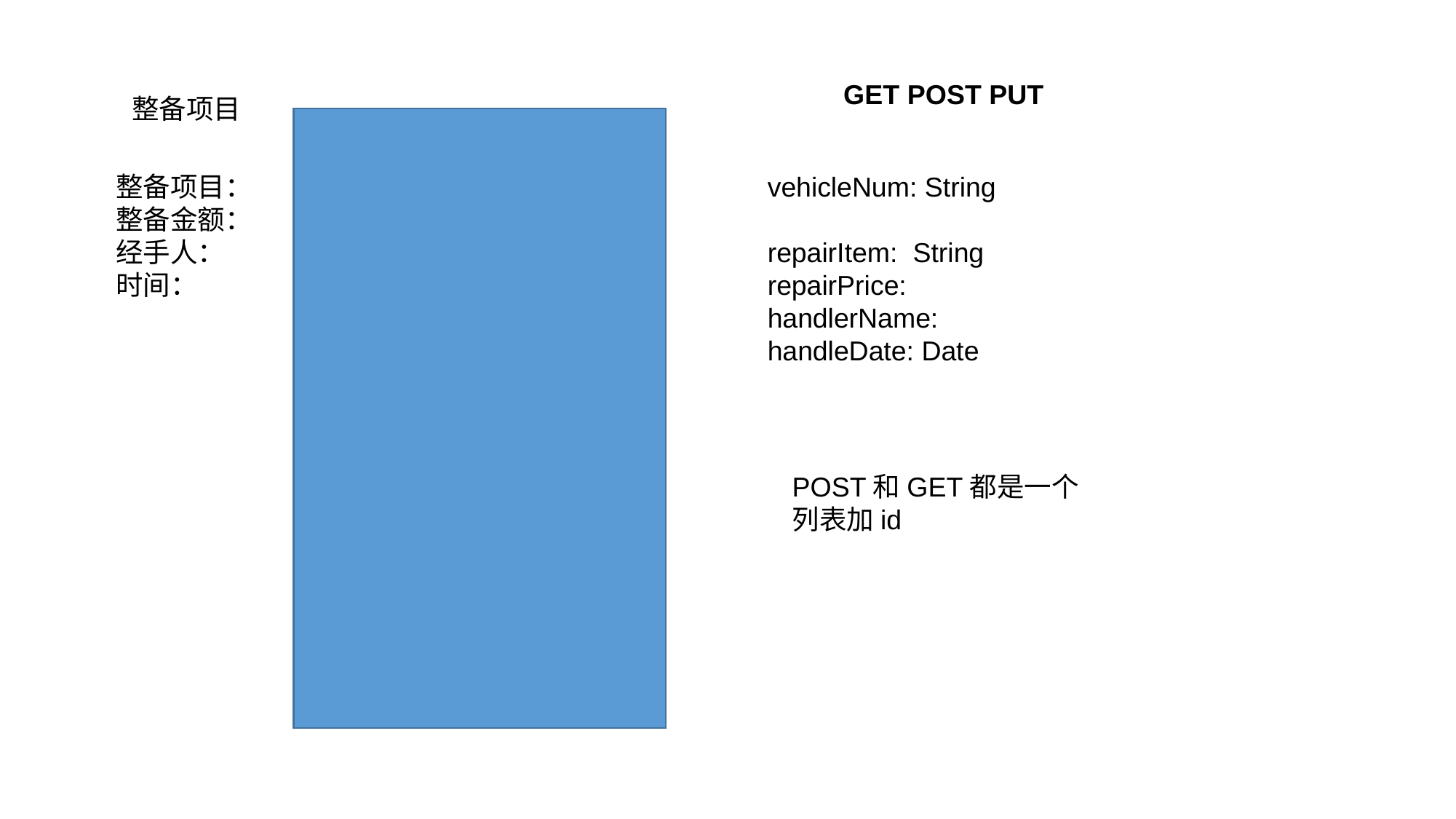

GET POST PUT
整备项目

整备项目：
整备金额：
经手人：
时间：
vehicleNum: String

repairItem:  String
repairPrice:
handlerName:
handleDate: Date
POST和GET都是一个列表加id